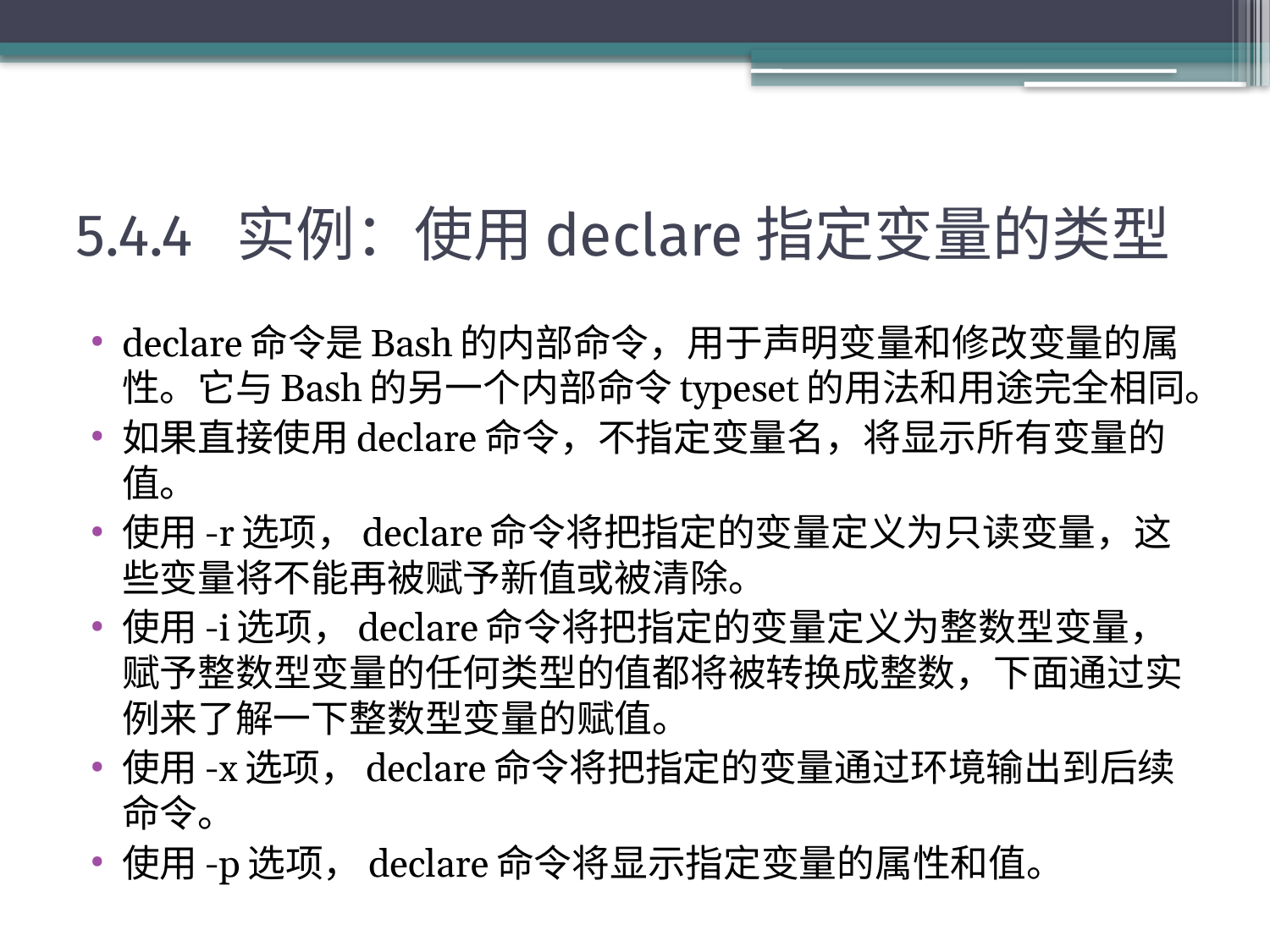

# 5.4.4  实例：使用declare指定变量的类型
declare命令是Bash的内部命令，用于声明变量和修改变量的属性。它与Bash的另一个内部命令typeset的用法和用途完全相同。
如果直接使用declare命令，不指定变量名，将显示所有变量的值。
使用-r选项，declare命令将把指定的变量定义为只读变量，这些变量将不能再被赋予新值或被清除。
使用-i选项，declare命令将把指定的变量定义为整数型变量，赋予整数型变量的任何类型的值都将被转换成整数，下面通过实例来了解一下整数型变量的赋值。
使用-x选项，declare命令将把指定的变量通过环境输出到后续命令。
使用-p选项，declare命令将显示指定变量的属性和值。